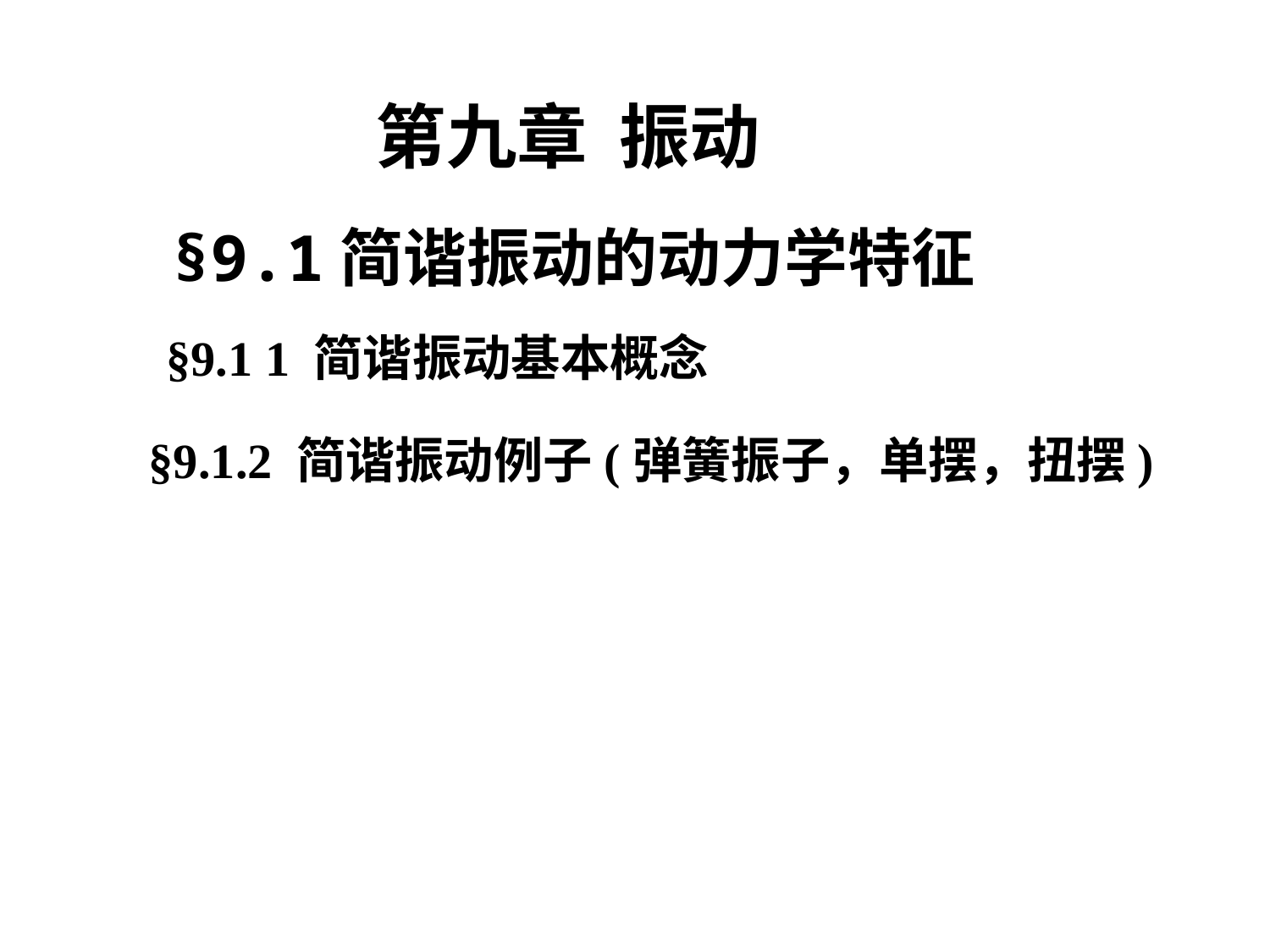

第九章  振动
§9.1简谐振动的动力学特征
§9.1 1 简谐振动基本概念
§9.1.2 简谐振动例子(弹簧振子，单摆，扭摆)